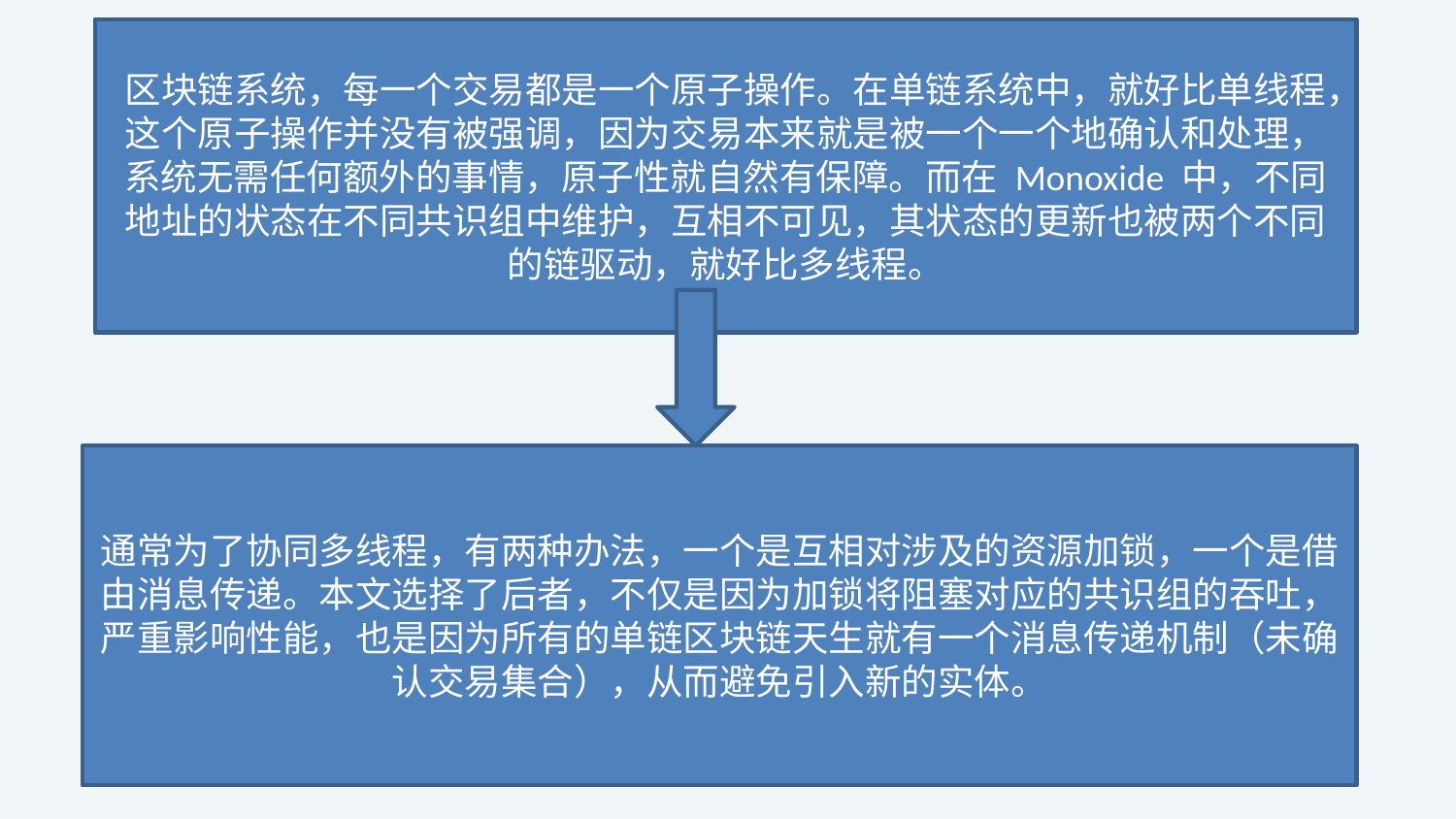

区块链系统，每一个交易都是一个原子操作。在单链系统中，就好比单线程，这个原子操作并没有被强调，因为交易本来就是被一个一个地确认和处理，系统无需任何额外的事情，原子性就自然有保障。而在 Monoxide 中，不同地址的状态在不同共识组中维护，互相不可见，其状态的更新也被两个不同的链驱动，就好比多线程。

通常为了协同多线程，有两种办法，一个是互相对涉及的资源加锁，一个是借由消息传递。本文选择了后者，不仅是因为加锁将阻塞对应的共识组的吞吐，严重影响性能，也是因为所有的单链区块链天生就有一个消息传递机制（未确认交易集合），从而避免引入新的实体。